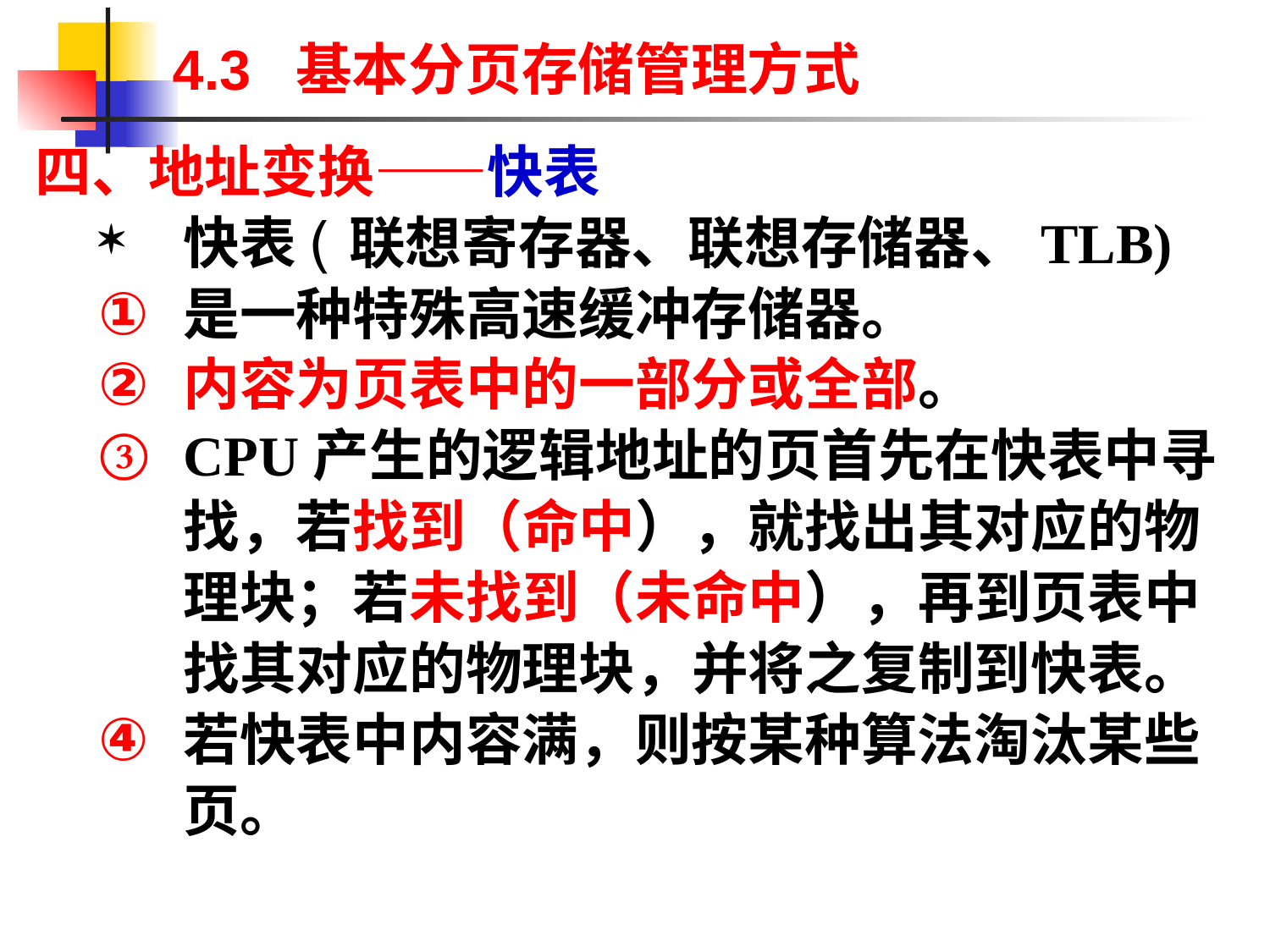

# 4.3  基本分页存储管理方式
四、地址变换——快表
快表(联想寄存器、联想存储器、TLB)
是一种特殊高速缓冲存储器。
内容为页表中的一部分或全部。
CPU产生的逻辑地址的页首先在快表中寻找，若找到（命中），就找出其对应的物理块；若未找到（未命中），再到页表中找其对应的物理块，并将之复制到快表。
若快表中内容满，则按某种算法淘汰某些页。